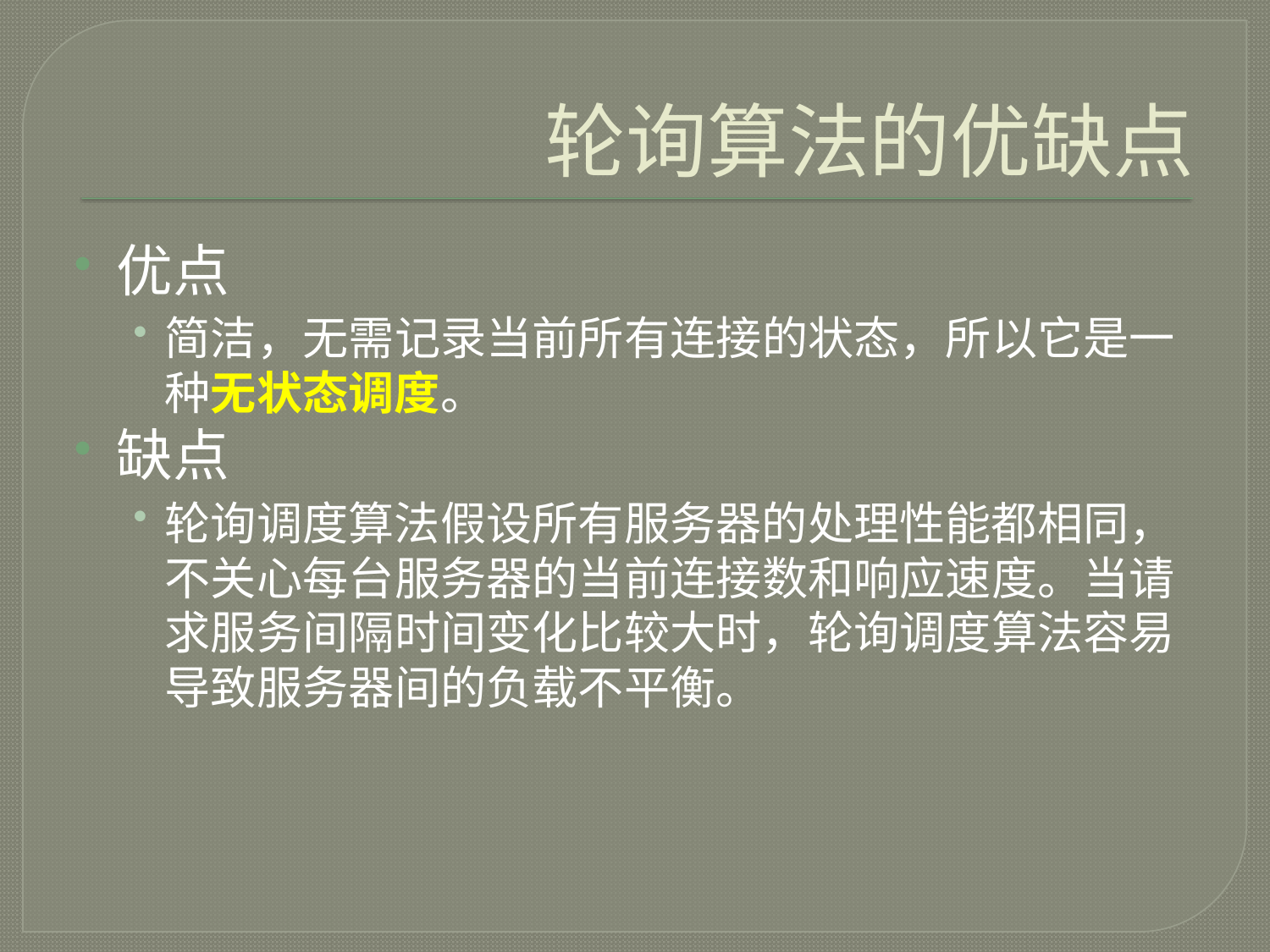

# 轮询算法的优缺点
优点
简洁，无需记录当前所有连接的状态，所以它是一种无状态调度。
缺点
轮询调度算法假设所有服务器的处理性能都相同，不关心每台服务器的当前连接数和响应速度。当请求服务间隔时间变化比较大时，轮询调度算法容易导致服务器间的负载不平衡。